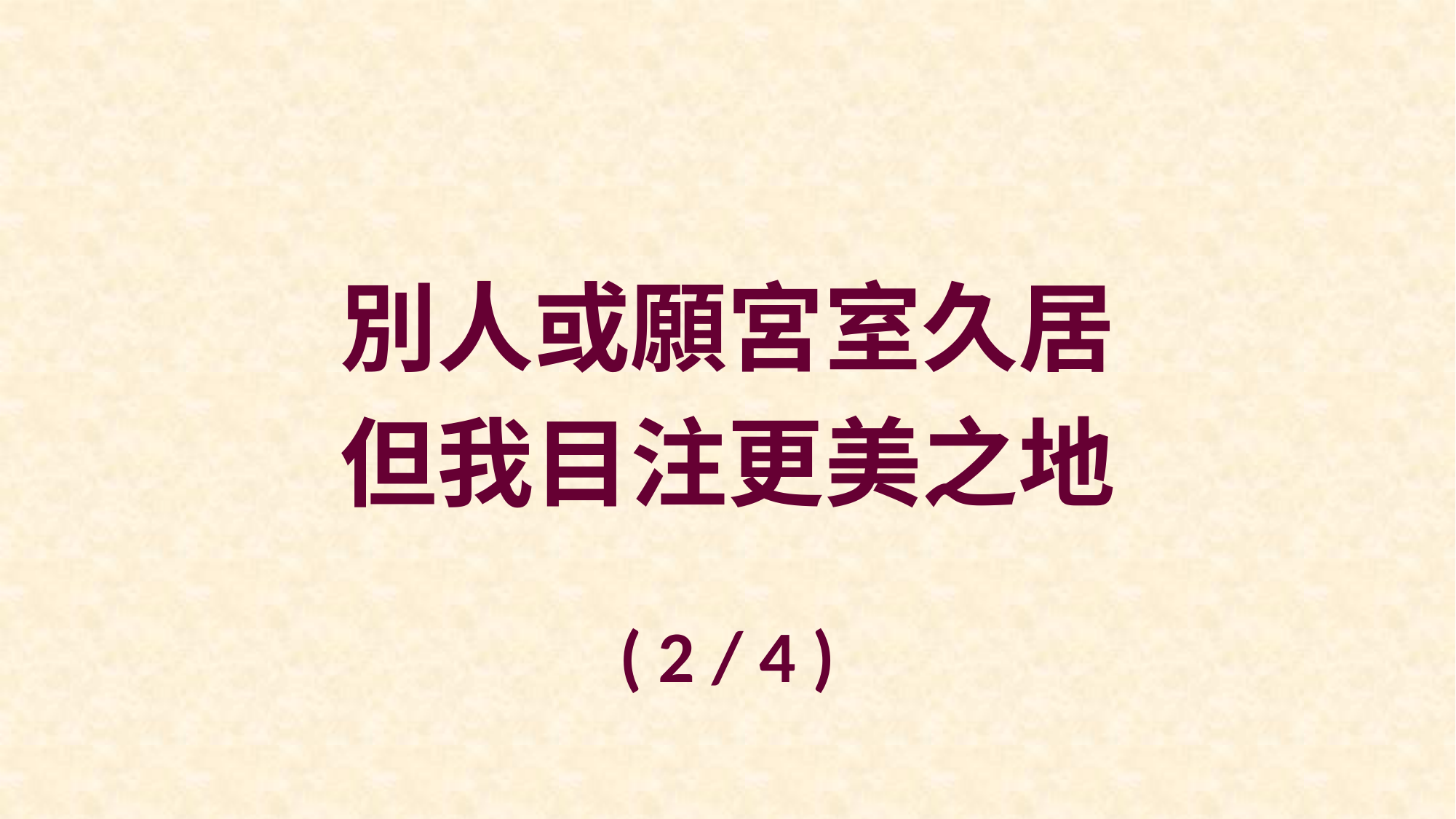

別人或願宮室久居
但我目注更美之地
( 2 / 4 )